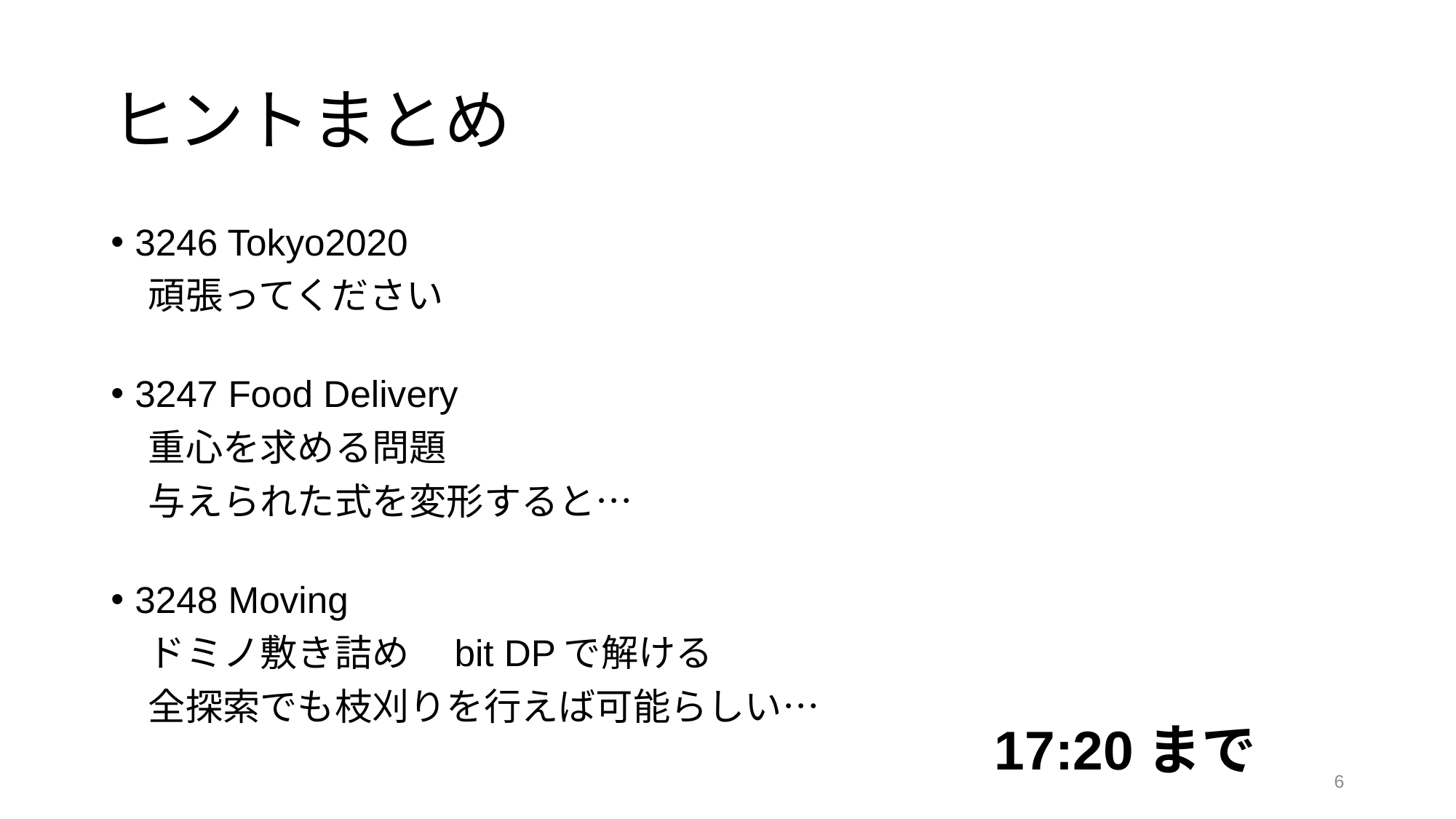

# ヒントまとめ
3246 Tokyo2020
　頑張ってください

3247 Food Delivery
　重心を求める問題
　与えられた式を変形すると…

3248 Moving
　ドミノ敷き詰め　bit DPで解ける
　全探索でも枝刈りを行えば可能らしい…
17:20まで
6